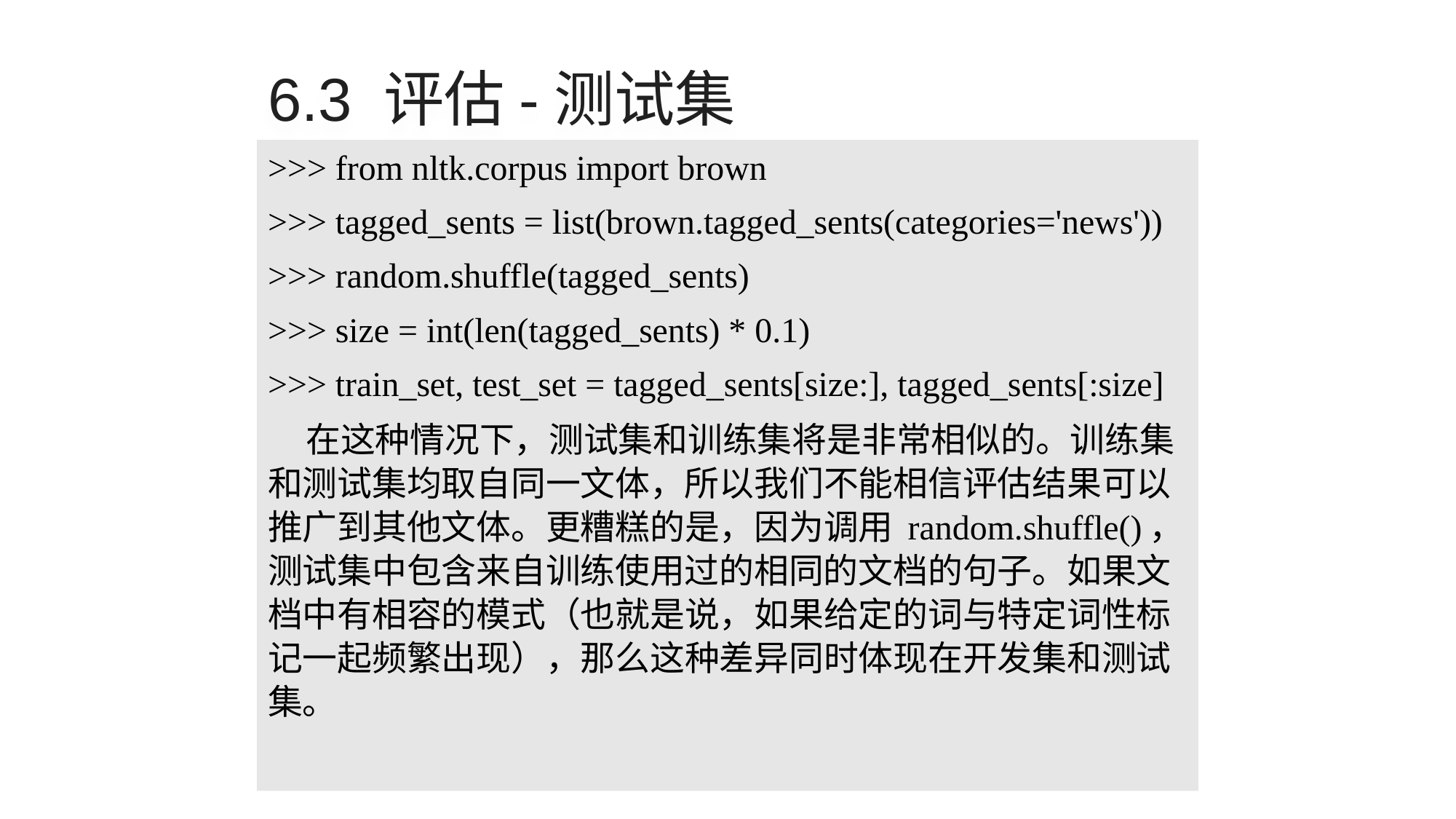

# 6.3 评估-测试集
>>> from nltk.corpus import brown
>>> tagged_sents = list(brown.tagged_sents(categories='news'))
>>> random.shuffle(tagged_sents)
>>> size = int(len(tagged_sents) * 0.1)
>>> train_set, test_set = tagged_sents[size:], tagged_sents[:size]
在这种情况下，测试集和训练集将是非常相似的。训练集和测试集均取自同一文体，所以我们不能相信评估结果可以推广到其他文体。更糟糕的是，因为调用 random.shuffle()，测试集中包含来自训练使用过的相同的文档的句子。如果文档中有相容的模式（也就是说，如果给定的词与特定词性标记一起频繁出现），那么这种差异同时体现在开发集和测试集。